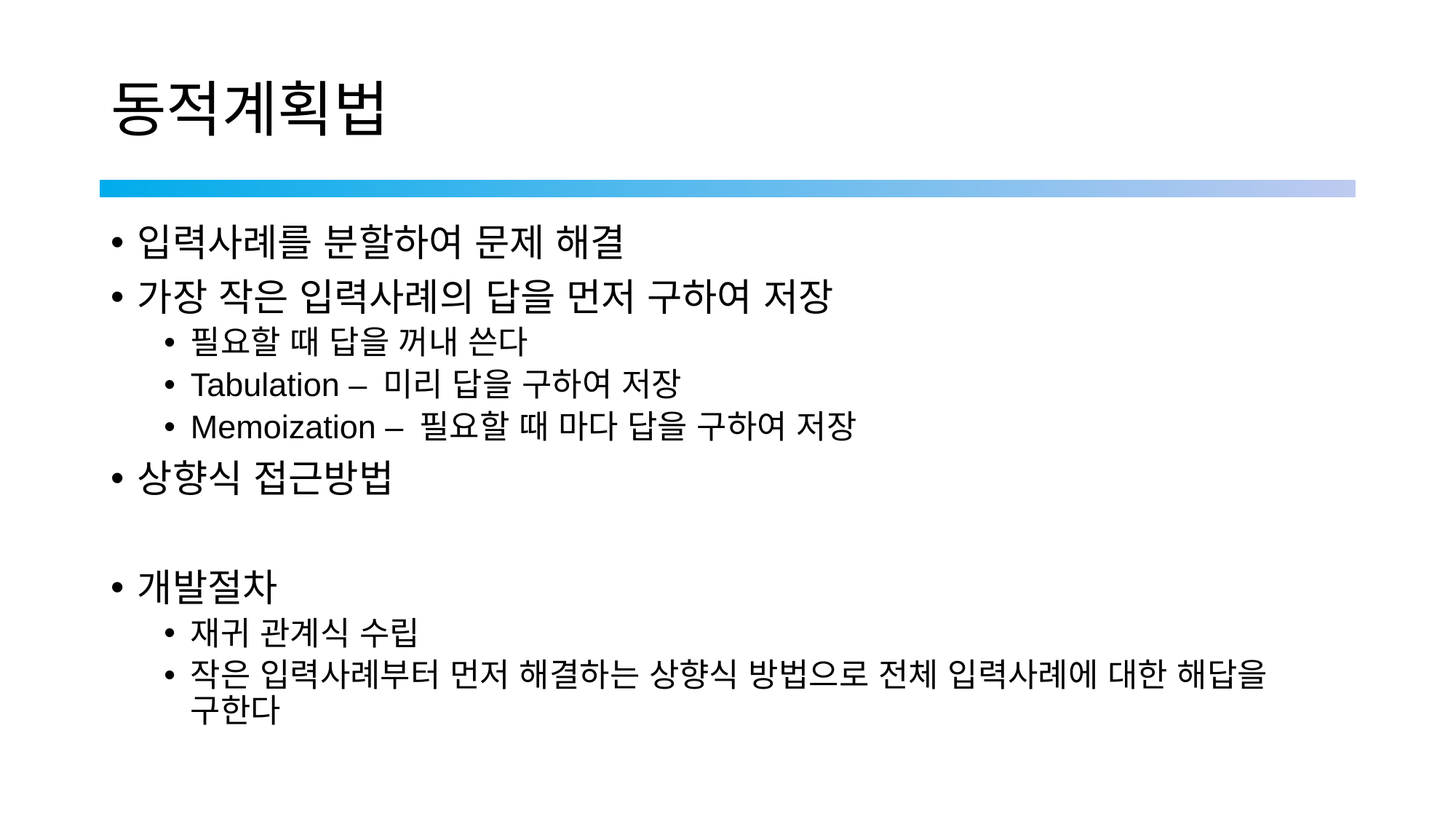

# 동적계획법
입력사례를 분할하여 문제 해결
가장 작은 입력사례의 답을 먼저 구하여 저장
필요할 때 답을 꺼내 쓴다
Tabulation – 미리 답을 구하여 저장
Memoization – 필요할 때 마다 답을 구하여 저장
상향식 접근방법

개발절차
재귀 관계식 수립
작은 입력사례부터 먼저 해결하는 상향식 방법으로 전체 입력사례에 대한 해답을 구한다